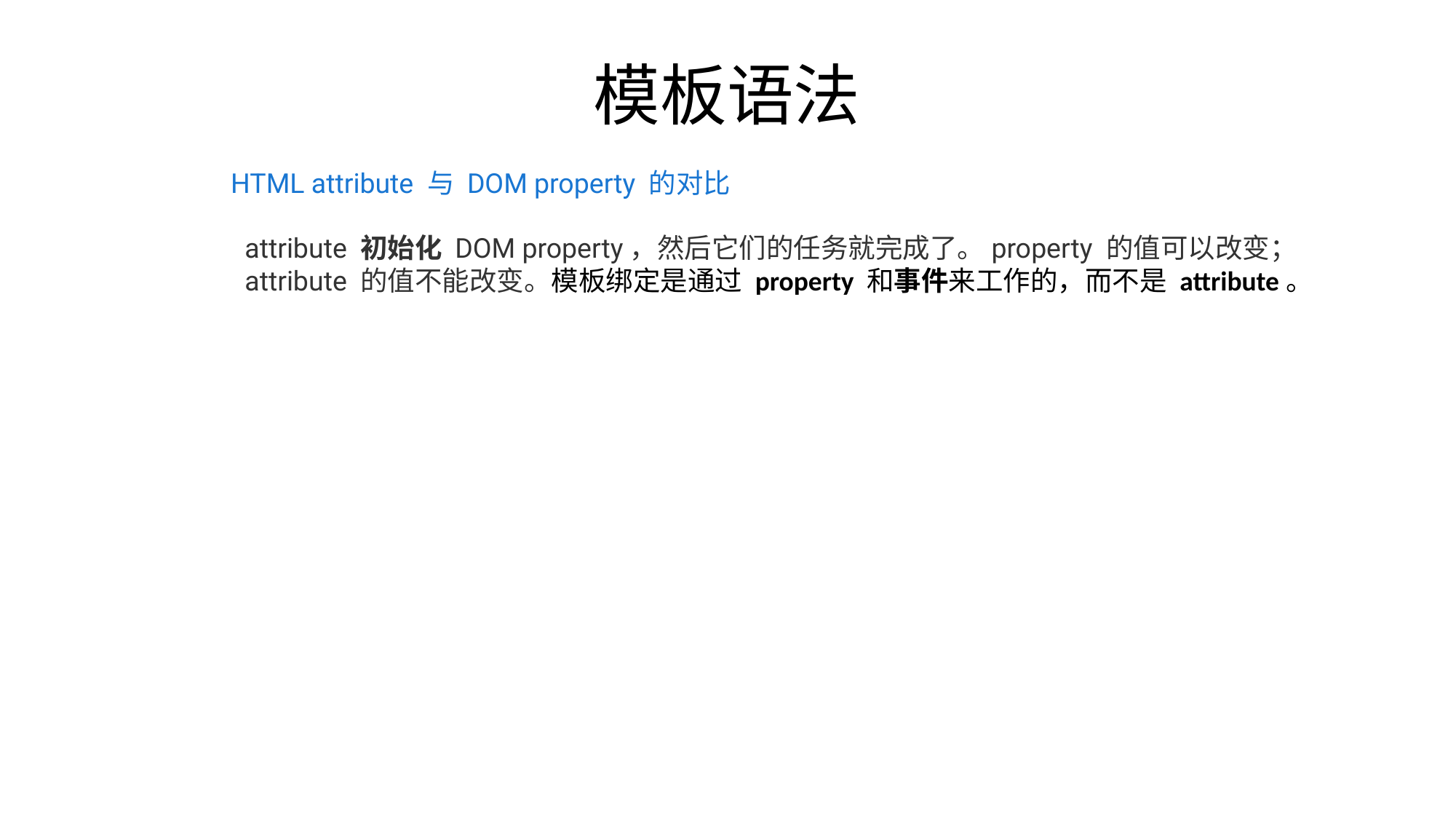

模板语法
HTML attribute 与 DOM property 的对比
attribute 初始化 DOM property，然后它们的任务就完成了。property 的值可以改变；attribute 的值不能改变。模板绑定是通过 property 和事件来工作的，而不是 attribute。